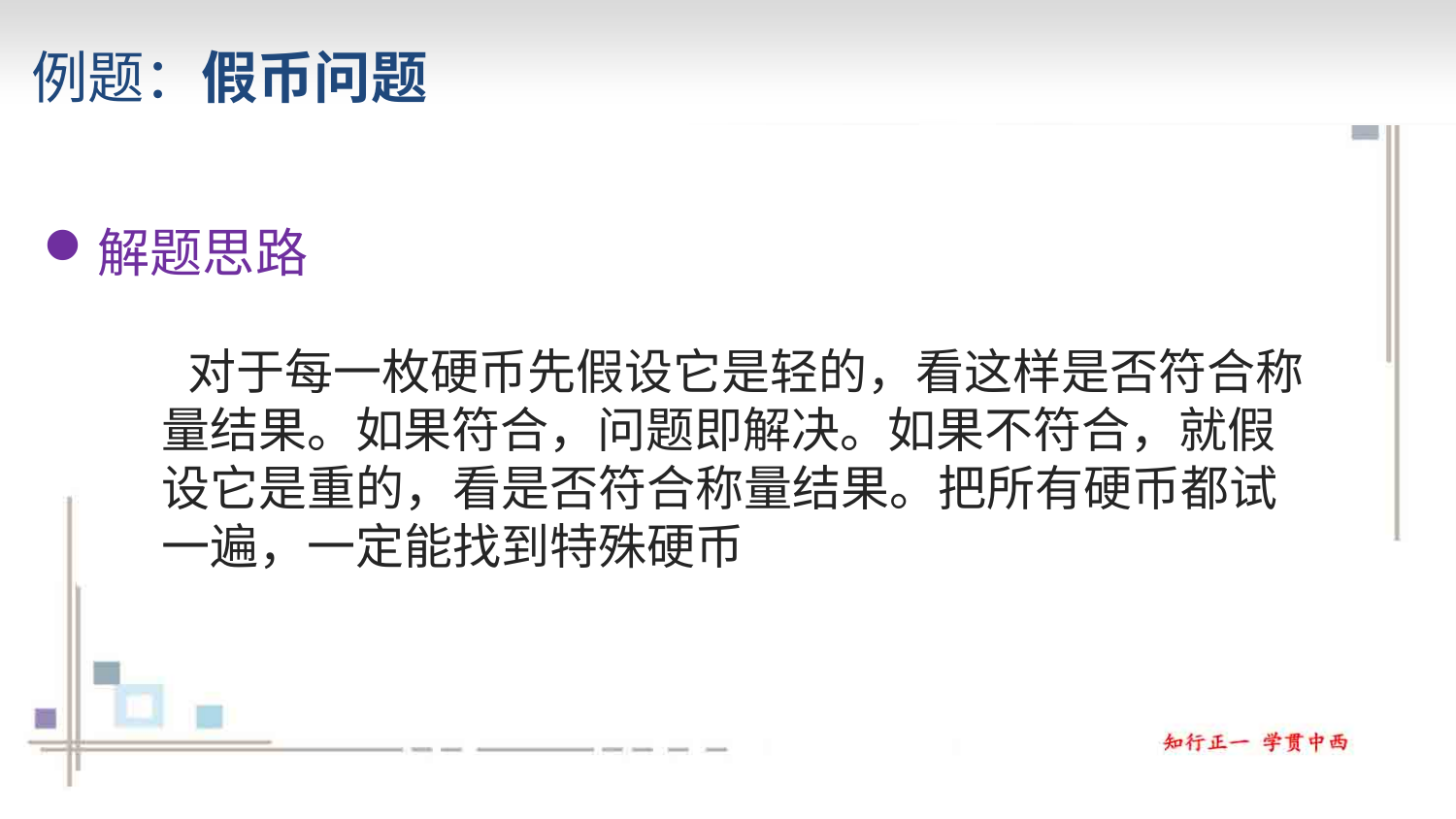

# 例题：假币问题
解题思路
对于每一枚硬币先假设它是轻的，看这样是否符合称 量结果。如果符合，问题即解决。如果不符合，就假 设它是重的，看是否符合称量结果。把所有硬币都试 一遍，一定能找到特殊硬币